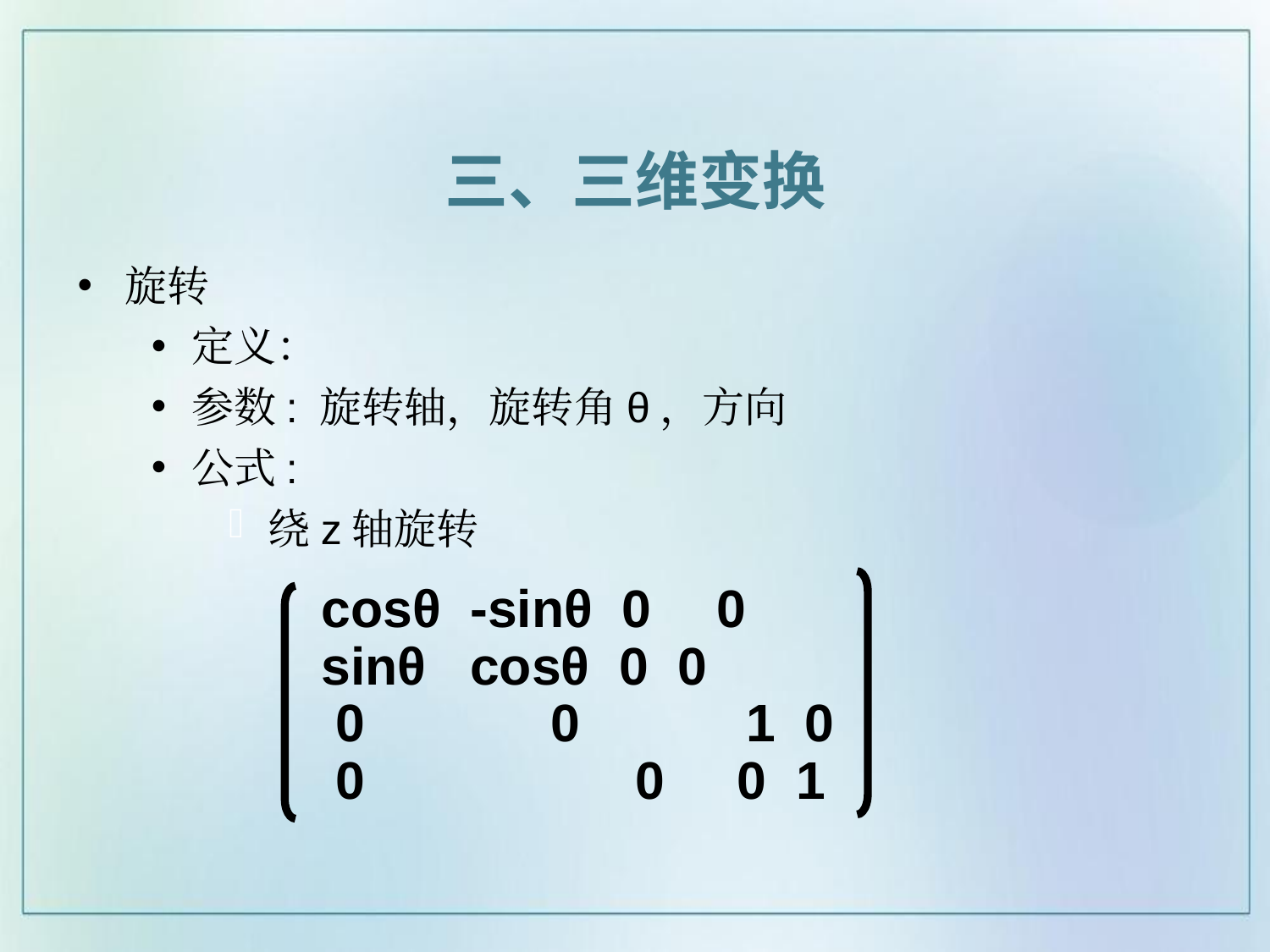

三、三维变换
旋转
定义：
参数: 旋转轴，旋转角θ，方向
公式:
 绕z轴旋转

cosθ  -sinθ  0	 0
sinθ   cosθ  0  0
 0	       0	   1  0
 0	                     0     0  1